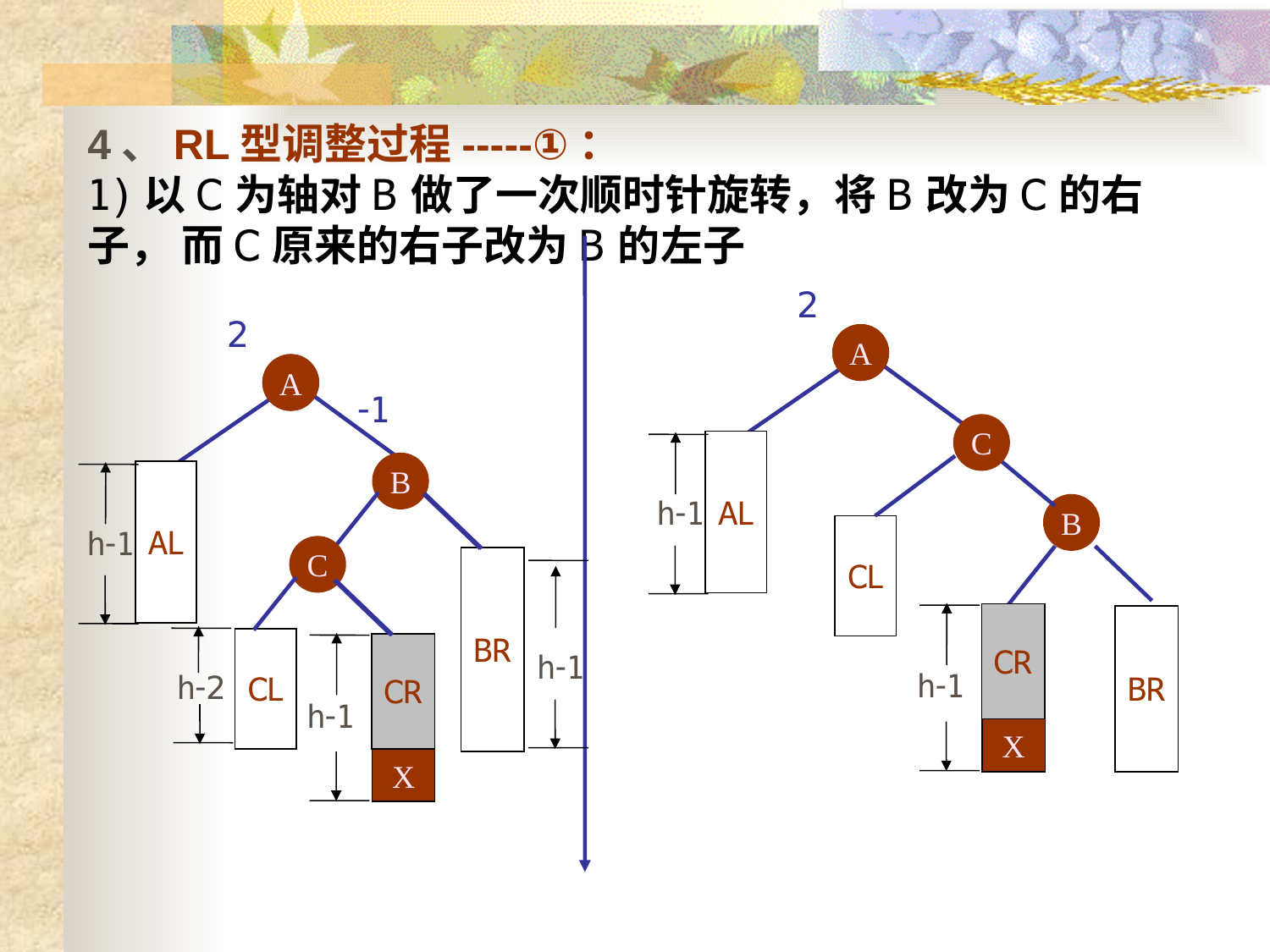

4、RL型调整过程-----①：
1)以C为轴对B做了一次顺时针旋转，将B改为C的右子， 而C原来的右子改为B的左子

2
2
A
A
A
A

-1

C
AL

B

AL

h-1

B
CL
h-1
C

BR

h-1

CR

BR

h-2

CL

CR

h-1

h-1
X

X